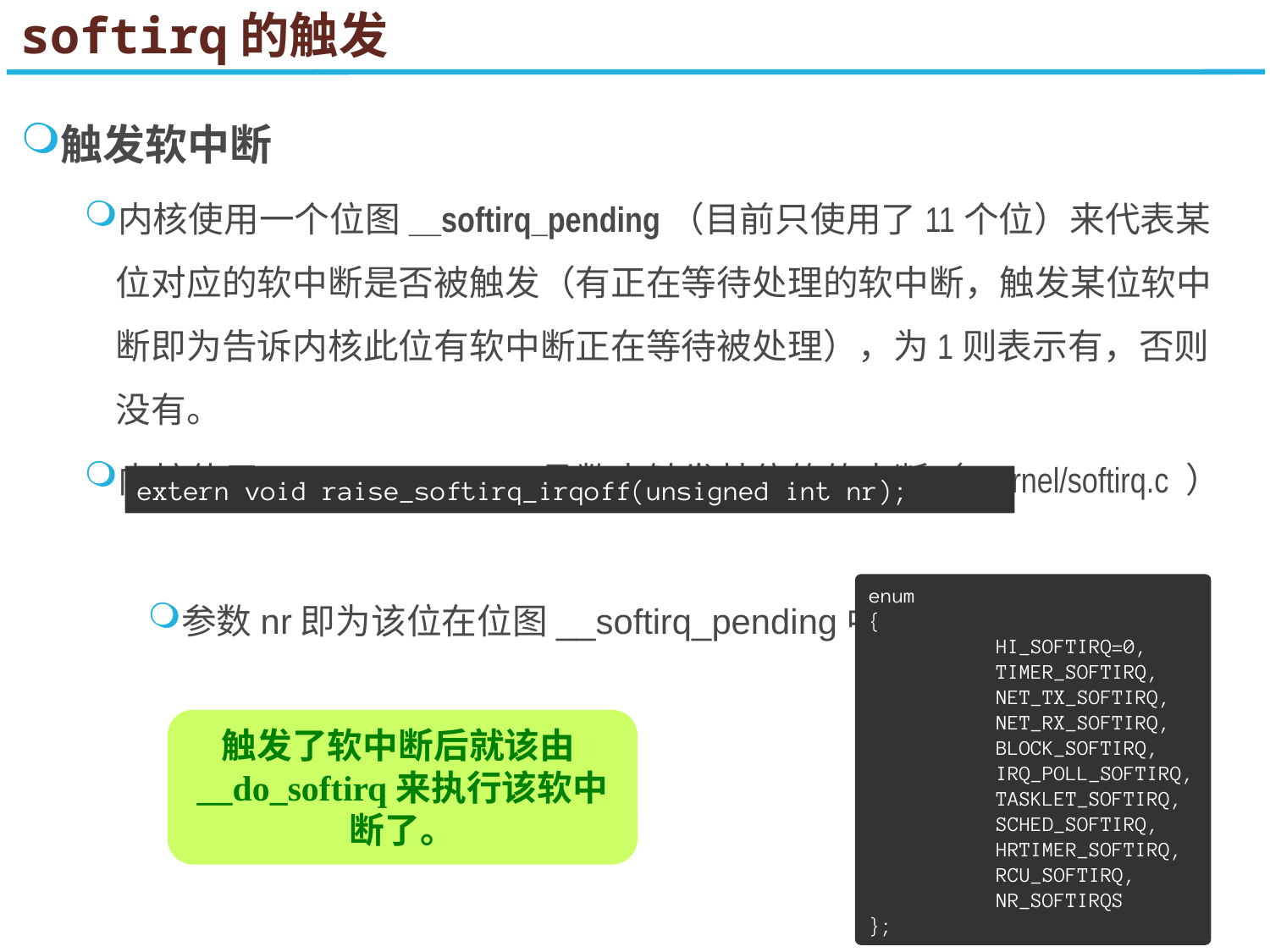

softirq的触发
触发软中断
内核使用一个位图__softirq_pending（目前只使用了11个位）来代表某位对应的软中断是否被触发（有正在等待处理的软中断，触发某位软中断即为告诉内核此位有软中断正在等待被处理），为1则表示有，否则没有。
内核使用raise_softirq_irqoff函数来触发某位的软中断（ kernel/softirq.c ）

参数nr即为该位在位图__softirq_pending中的位置

extern void raise_softirq_irqoff(unsigned int nr);
enum
{
	HI_SOFTIRQ=0,
	TIMER_SOFTIRQ,
	NET_TX_SOFTIRQ,
	NET_RX_SOFTIRQ,
	BLOCK_SOFTIRQ,
	IRQ_POLL_SOFTIRQ,
	TASKLET_SOFTIRQ,
	SCHED_SOFTIRQ,
	HRTIMER_SOFTIRQ,
	RCU_SOFTIRQ,
	NR_SOFTIRQS
};
触发了软中断后就该由__do_softirq来执行该软中断了。